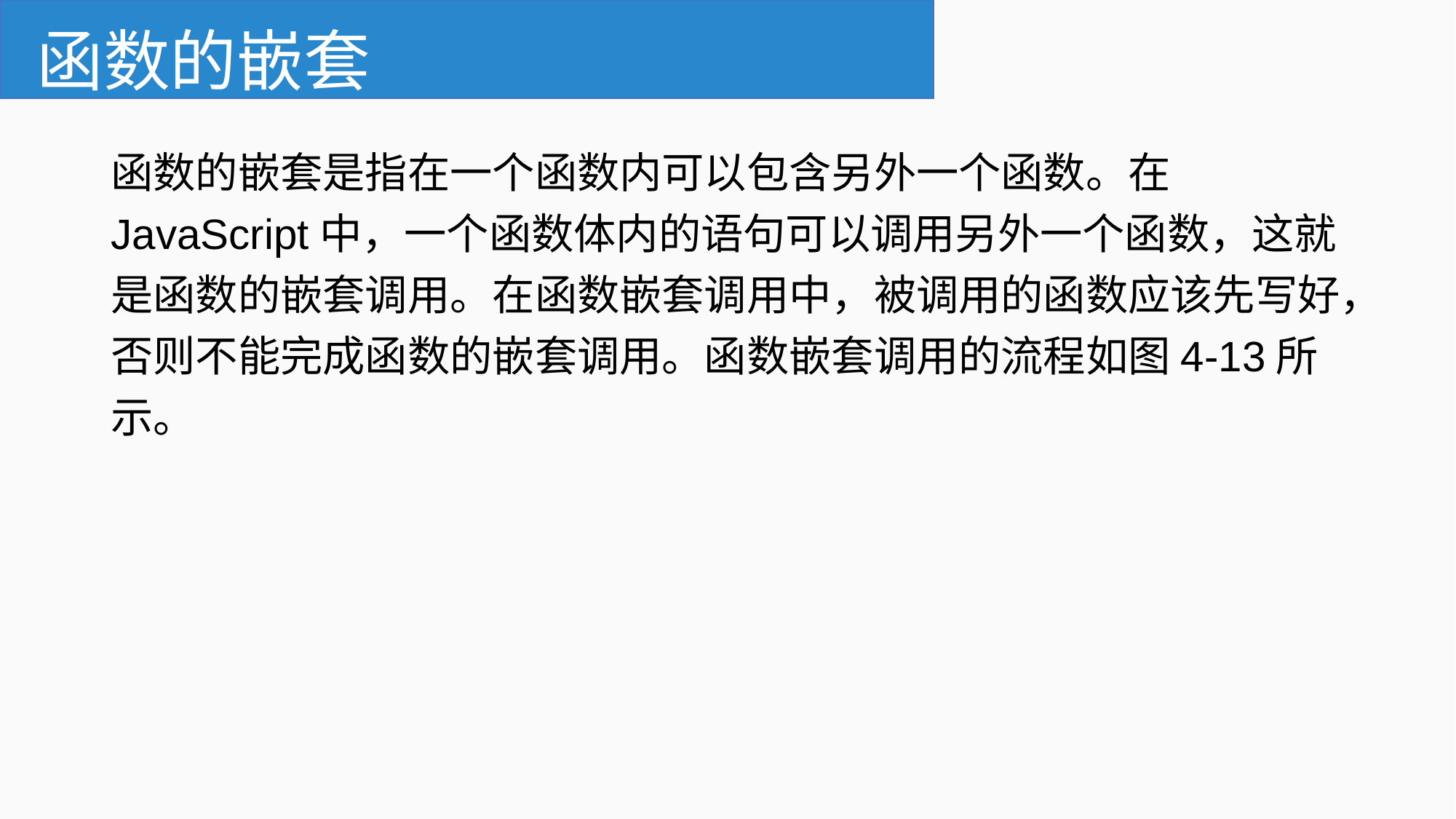

# 函数的嵌套
函数的嵌套是指在一个函数内可以包含另外一个函数。在JavaScript中，一个函数体内的语句可以调用另外一个函数，这就是函数的嵌套调用。在函数嵌套调用中，被调用的函数应该先写好，否则不能完成函数的嵌套调用。函数嵌套调用的流程如图4-13所示。